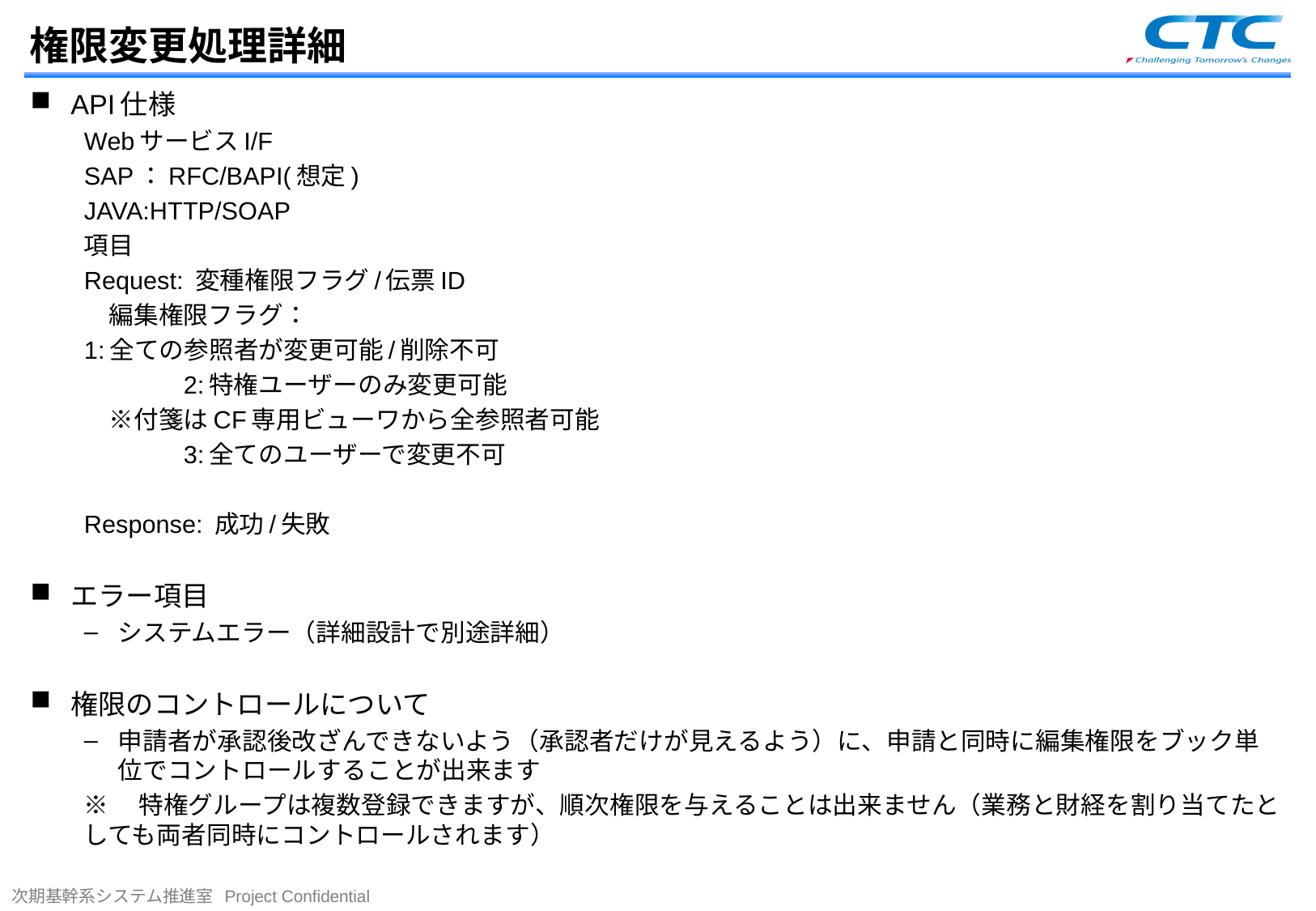

# 権限変更処理詳細
API仕様
WebサービスI/F
	SAP：RFC/BAPI(想定)
	JAVA:HTTP/SOAP
項目
	Request: 変種権限フラグ/伝票ID
	　編集権限フラグ：
		1:全ての参照者が変更可能/削除不可
　　		2:特権ユーザーのみ変更可能
		　※付箋はCF専用ビューワから全参照者可能
　　		3:全てのユーザーで変更不可

	Response: 成功/失敗

エラー項目
システムエラー（詳細設計で別途詳細）

権限のコントロールについて
申請者が承認後改ざんできないよう（承認者だけが見えるよう）に、申請と同時に編集権限をブック単位でコントロールすることが出来ます
※　特権グループは複数登録できますが、順次権限を与えることは出来ません（業務と財経を割り当てたとしても両者同時にコントロールされます）